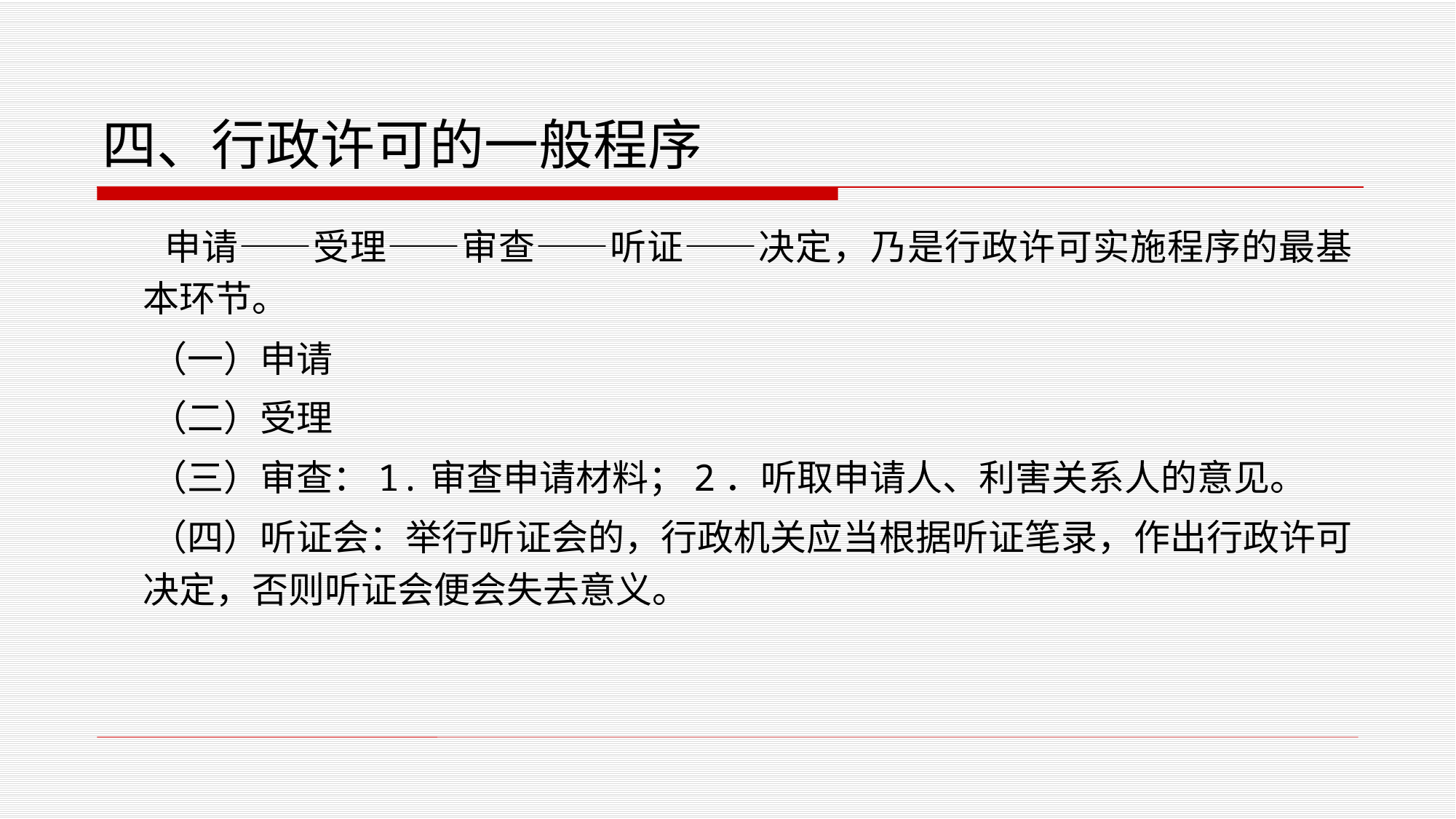

# 四、行政许可的一般程序
      申请——受理——审查——听证——决定，乃是行政许可实施程序的最基本环节。
     （一）申请
     （二）受理
     （三）审查：1.审查申请材料；2．听取申请人、利害关系人的意见。
     （四）听证会：举行听证会的，行政机关应当根据听证笔录，作出行政许可决定，否则听证会便会失去意义。